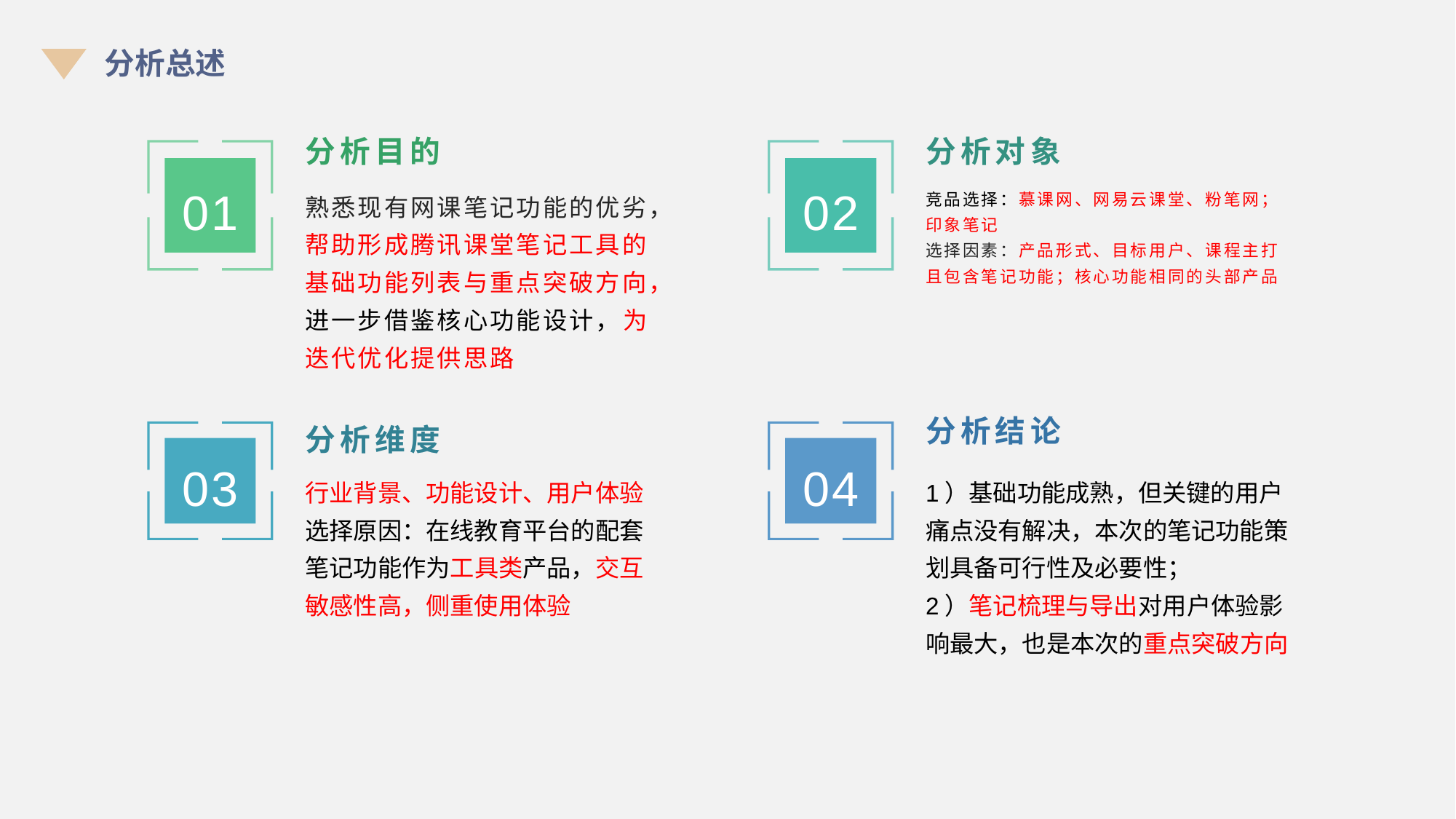

分析总述

分析目的
分析对象

01
02
熟悉现有网课笔记功能的优劣，帮助形成腾讯课堂笔记工具的基础功能列表与重点突破方向，进一步借鉴核心功能设计，为迭代优化提供思路

竞品选择：慕课网、网易云课堂、粉笔网；印象笔记
选择因素：产品形式、目标用户、课程主打且包含笔记功能；核心功能相同的头部产品

分析结论
分析维度

03
04
行业背景、功能设计、用户体验
选择原因：在线教育平台的配套笔记功能作为工具类产品，交互敏感性高，侧重使用体验

1）基础功能成熟，但关键的用户痛点没有解决，本次的笔记功能策划具备可行性及必要性；
2）笔记梳理与导出对用户体验影响最大，也是本次的重点突破方向